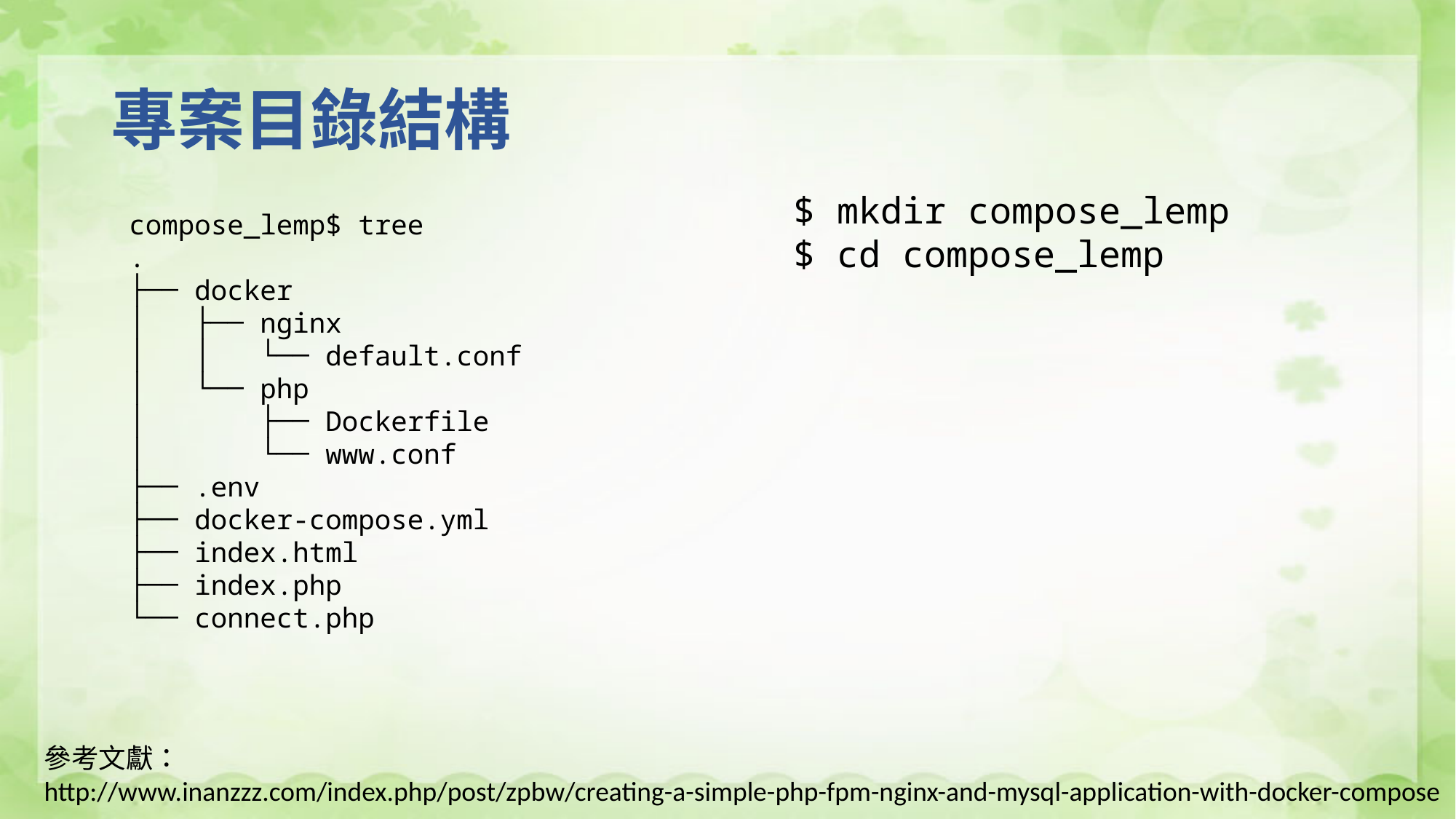

# 專案目錄結構
$ mkdir compose_lemp
$ cd compose_lemp
compose_lemp$ tree
.
├── docker
│   ├── nginx
│   │   └── default.conf
│   └── php
│       ├── Dockerfile
│       └── www.conf
├── .env
├── docker-compose.yml
├── index.html
├── index.php
└── connect.php

參考文獻：
http://www.inanzzz.com/index.php/post/zpbw/creating-a-simple-php-fpm-nginx-and-mysql-application-with-docker-compose